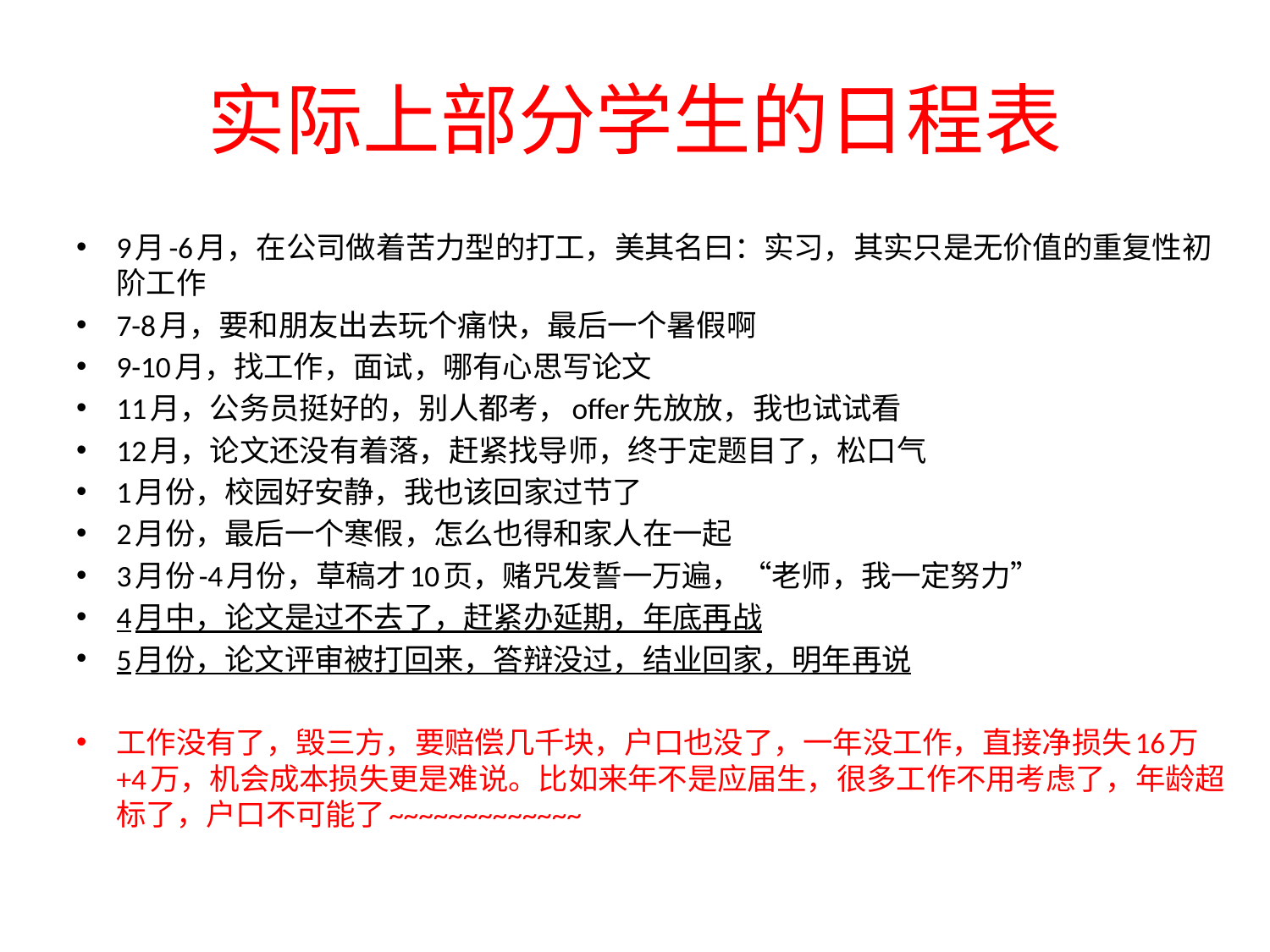

# 实际上部分学生的日程表
9月-6月，在公司做着苦力型的打工，美其名曰：实习，其实只是无价值的重复性初阶工作
7-8月，要和朋友出去玩个痛快，最后一个暑假啊
9-10月，找工作，面试，哪有心思写论文
11月，公务员挺好的，别人都考，offer先放放，我也试试看
12月，论文还没有着落，赶紧找导师，终于定题目了，松口气
1月份，校园好安静，我也该回家过节了
2月份，最后一个寒假，怎么也得和家人在一起
3月份-4月份，草稿才10页，赌咒发誓一万遍，“老师，我一定努力”
4月中，论文是过不去了，赶紧办延期，年底再战
5月份，论文评审被打回来，答辩没过，结业回家，明年再说

工作没有了，毁三方，要赔偿几千块，户口也没了，一年没工作，直接净损失16万+4万，机会成本损失更是难说。比如来年不是应届生，很多工作不用考虑了，年龄超标了，户口不可能了~~~~~~~~~~~~~